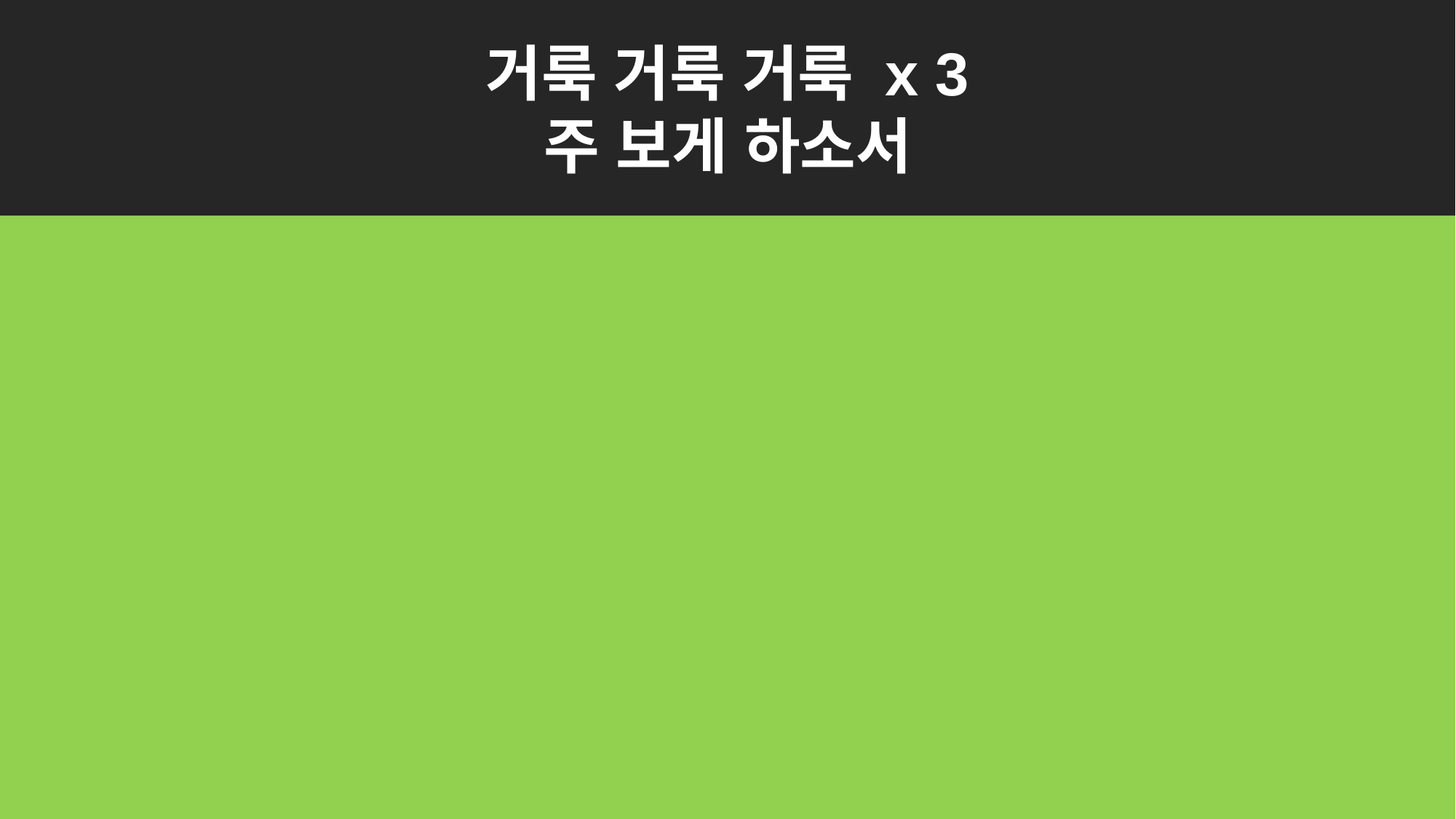

거룩 거룩 거룩 x 3
주 보게 하소서